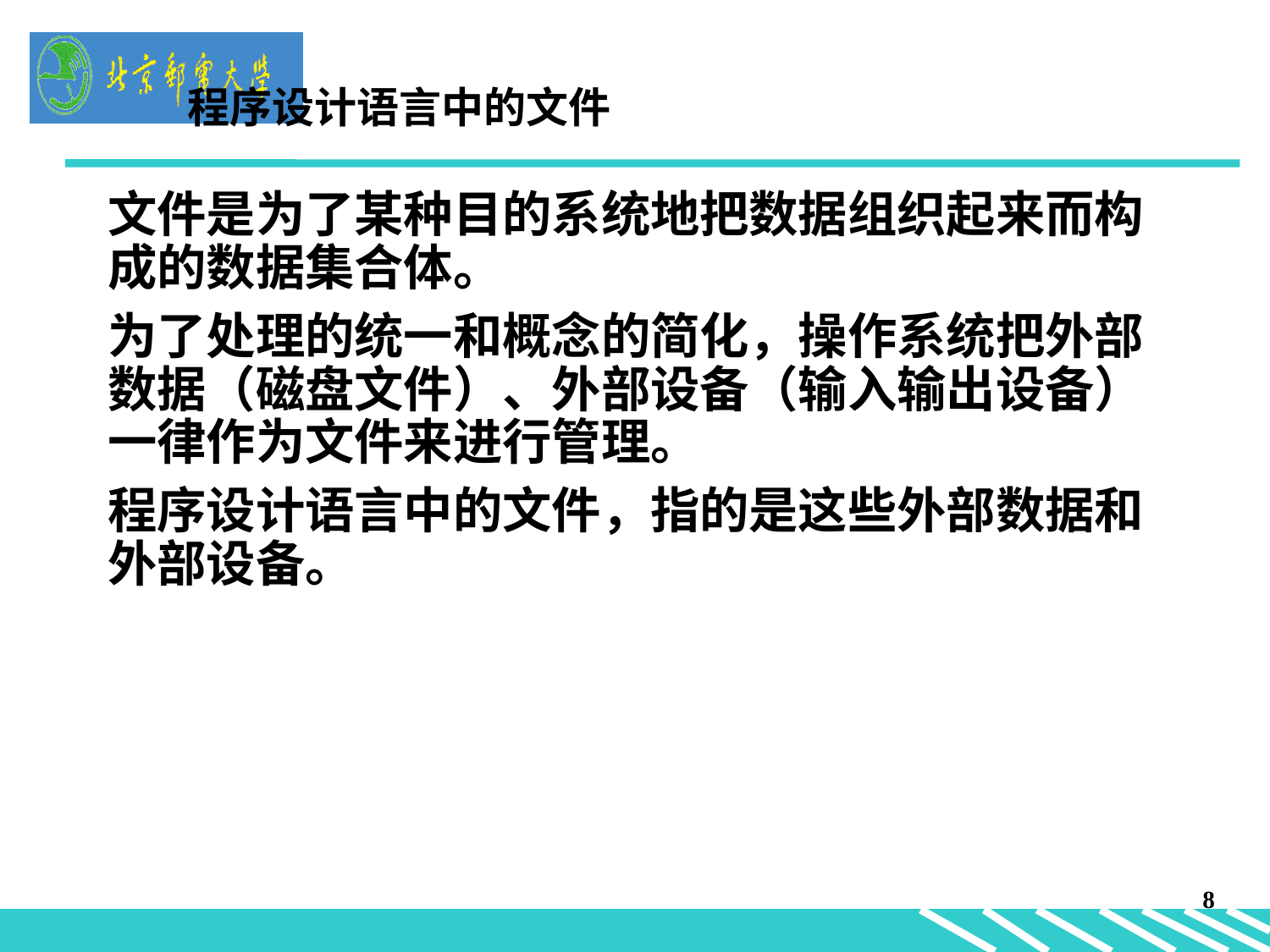

文件是为了某种目的系统地把数据组织起来而构成的数据集合体。

为了处理的统一和概念的简化，操作系统把外部数据（磁盘文件）、外部设备（输入输出设备）一律作为文件来进行管理。

程序设计语言中的文件，指的是这些外部数据和外部设备。
程序设计语言中的文件
8